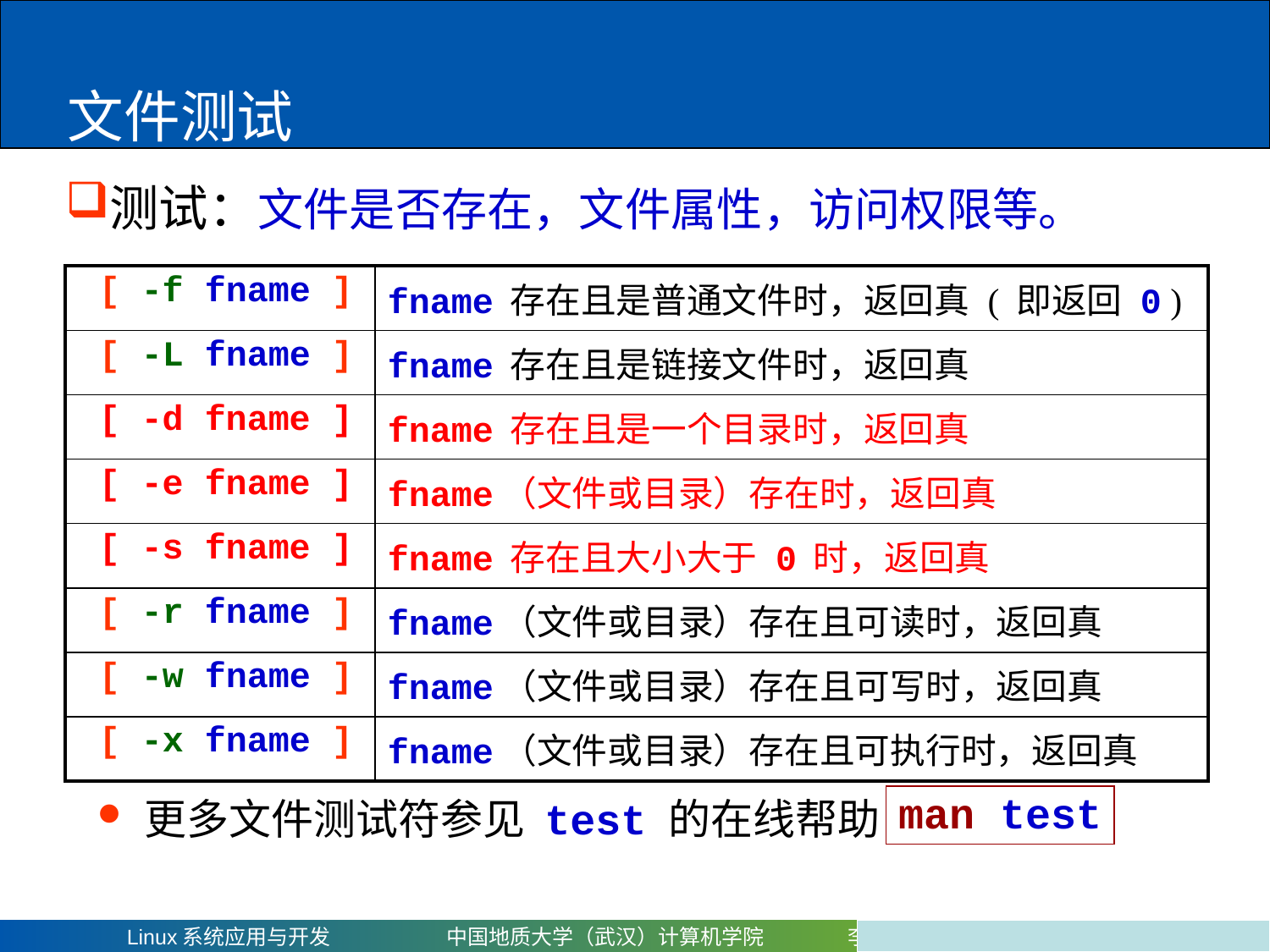

# 文件测试
测试：文件是否存在，文件属性，访问权限等。
| [ -f fname ] | fname 存在且是普通文件时，返回真 ( 即返回 0 ) |
| --- | --- |
| [ -L fname ] | fname 存在且是链接文件时，返回真 |
| [ -d fname ] | fname 存在且是一个目录时，返回真 |
| [ -e fname ] | fname（文件或目录）存在时，返回真 |
| [ -s fname ] | fname 存在且大小大于 0 时，返回真 |
| [ -r fname ] | fname（文件或目录）存在且可读时，返回真 |
| [ -w fname ] | fname（文件或目录）存在且可写时，返回真 |
| [ -x fname ] | fname（文件或目录）存在且可执行时，返回真 |
 更多文件测试符参见 test 的在线帮助
man test